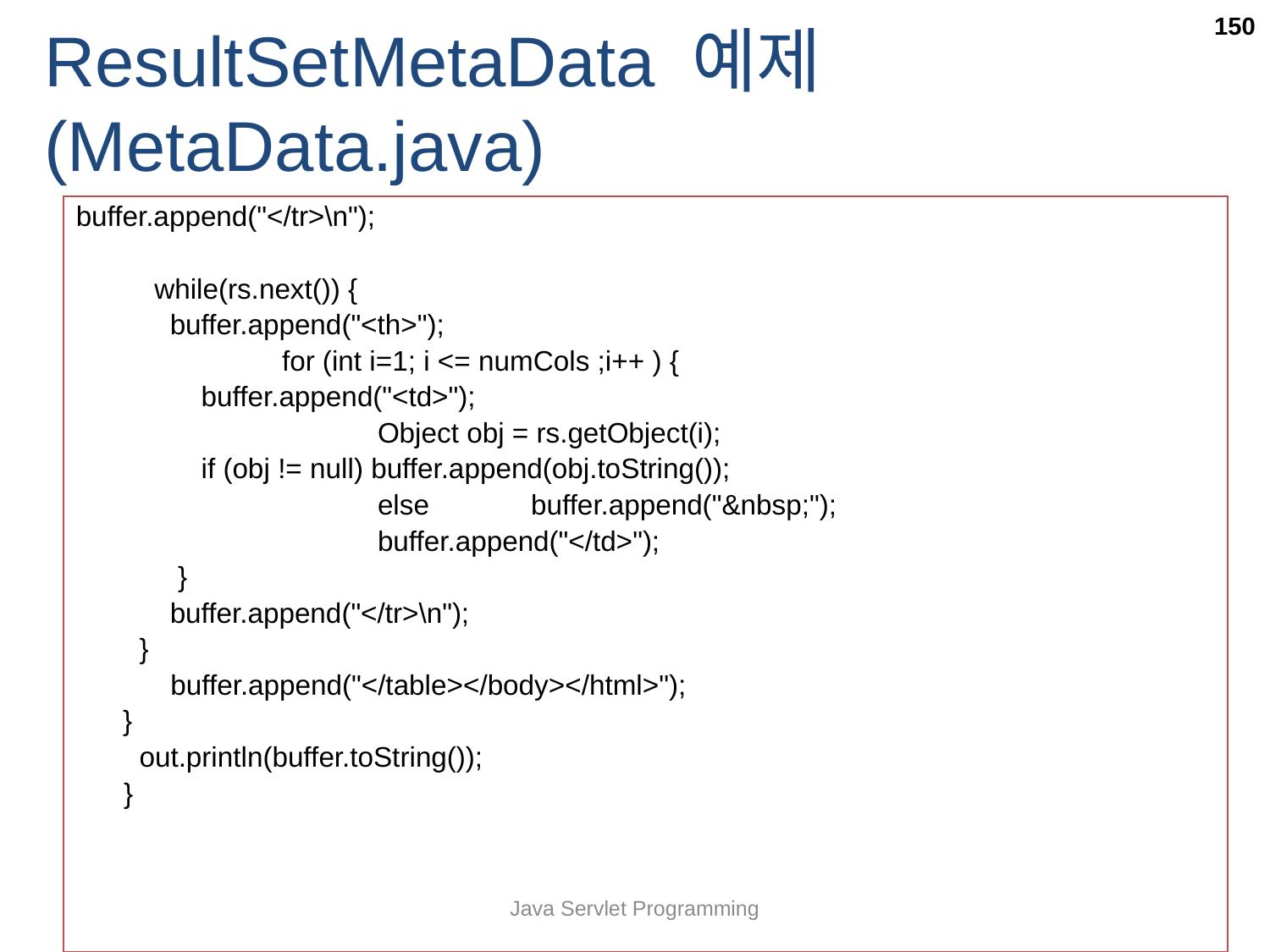

150
ResultSetMetaData 예제(MetaData.java)
buffer.append("</tr>\n");

          while(rs.next()) {
            buffer.append("<th>");
		    for (int i=1; i <= numCols ;i++ ) {
                buffer.append("<td>");
    			Object obj = rs.getObject(i);
                if (obj != null) buffer.append(obj.toString());
		    	else             buffer.append("&nbsp;");
    			buffer.append("</td>");
             }
            buffer.append("</tr>\n");
    	  }
	      buffer.append("</table></body></html>");
      }
	  out.println(buffer.toString());
	}

Java Servlet Programming